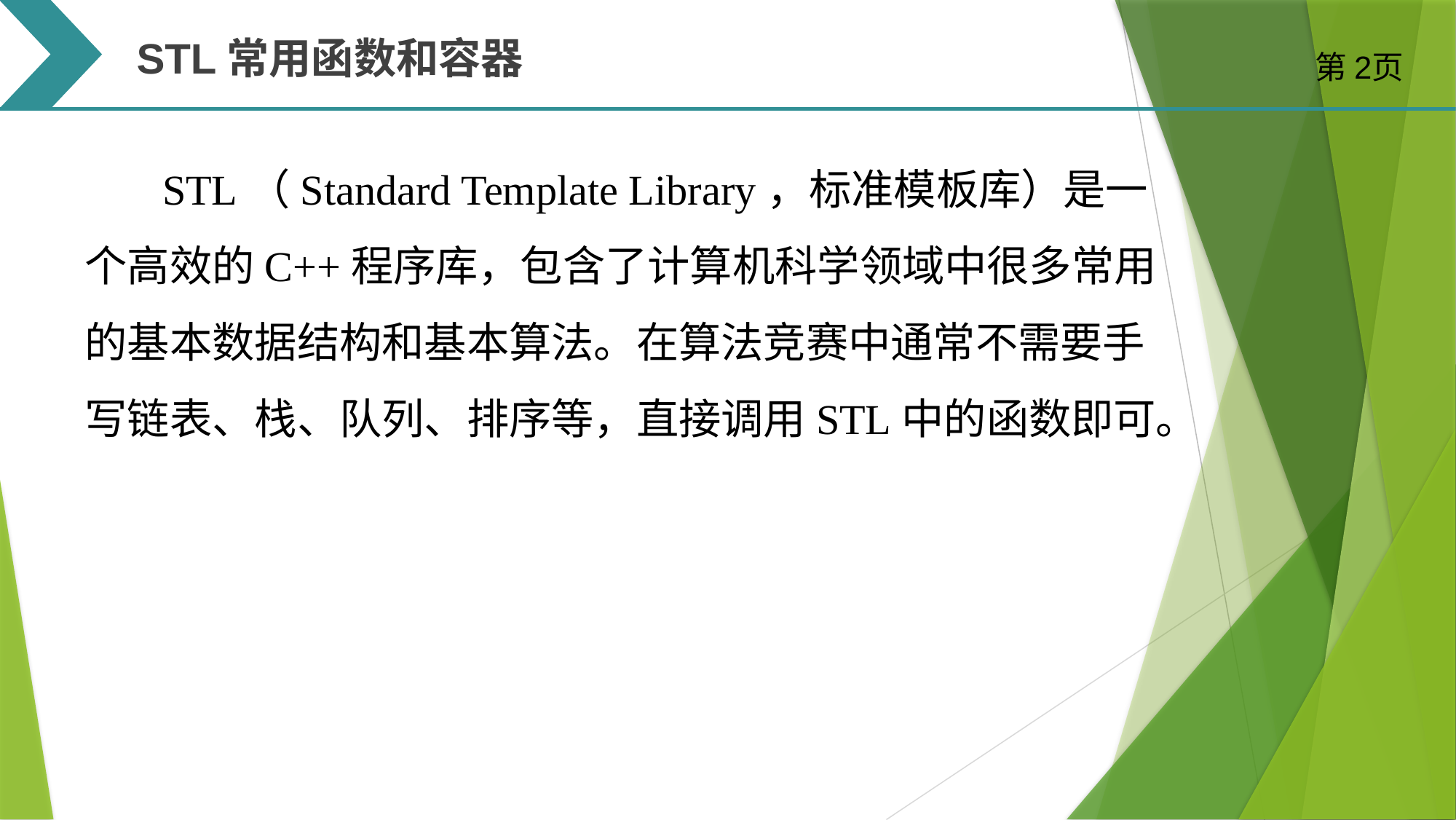

STL常用函数和容器
第2页
STL（Standard Template Library，标准模板库）是一个高效的C++程序库，包含了计算机科学领域中很多常用的基本数据结构和基本算法。在算法竞赛中通常不需要手写链表、栈、队列、排序等，直接调用STL中的函数即可。